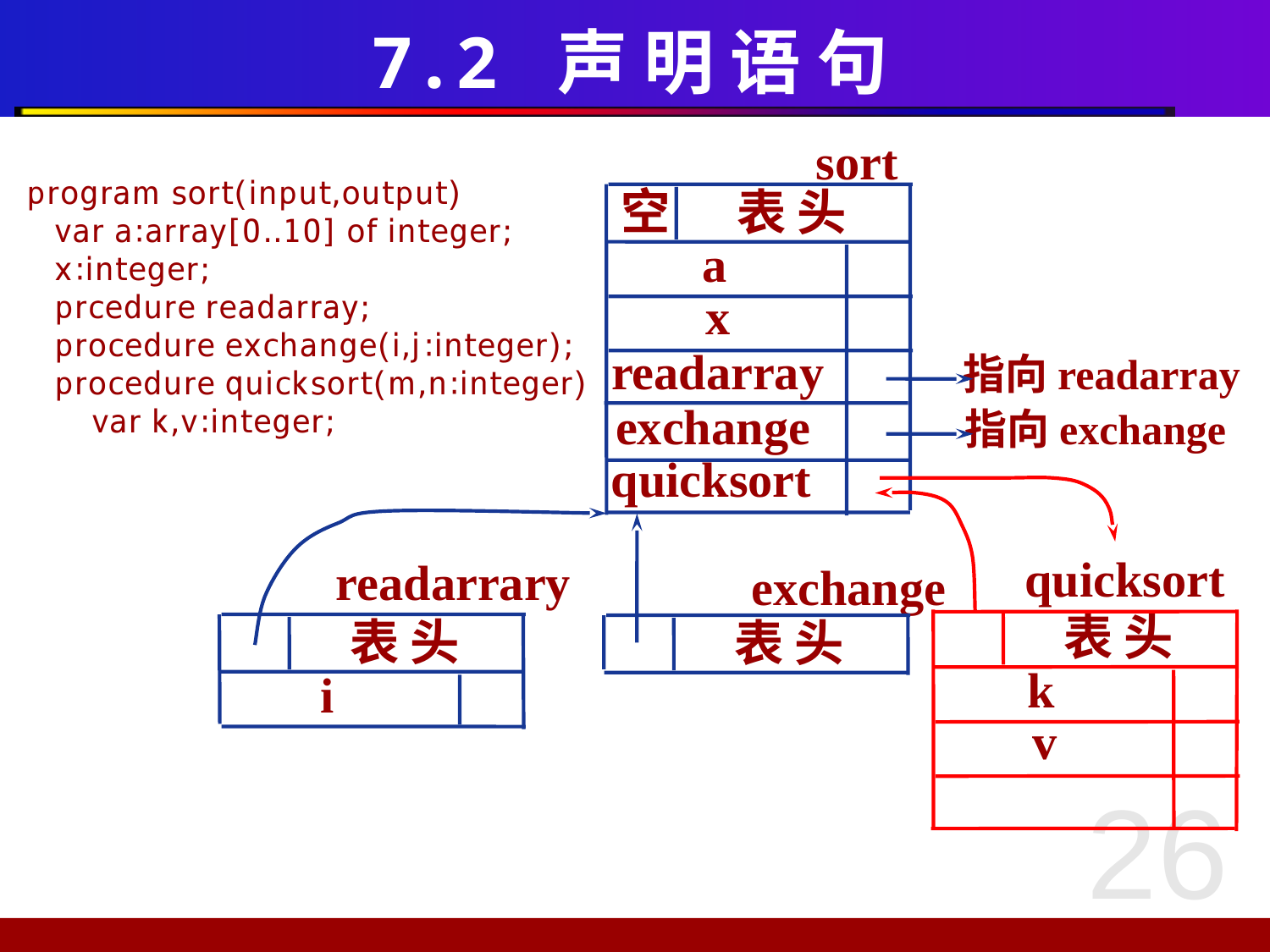

# 7.2 声 明 语 句
sort
空
表 头

a

x

readarray
指向readarray

exchange
指向exchange

quicksort

quicksort
readarrary
exchange
表 头
表 头
表 头

k
i

v

program sort(input,output)
   var a:array[0..10] of integer;
   x:integer;
   prcedure readarray;
   procedure exchange(i,j:integer);
   procedure quicksort(m,n:integer)
       var k,v:integer;
26